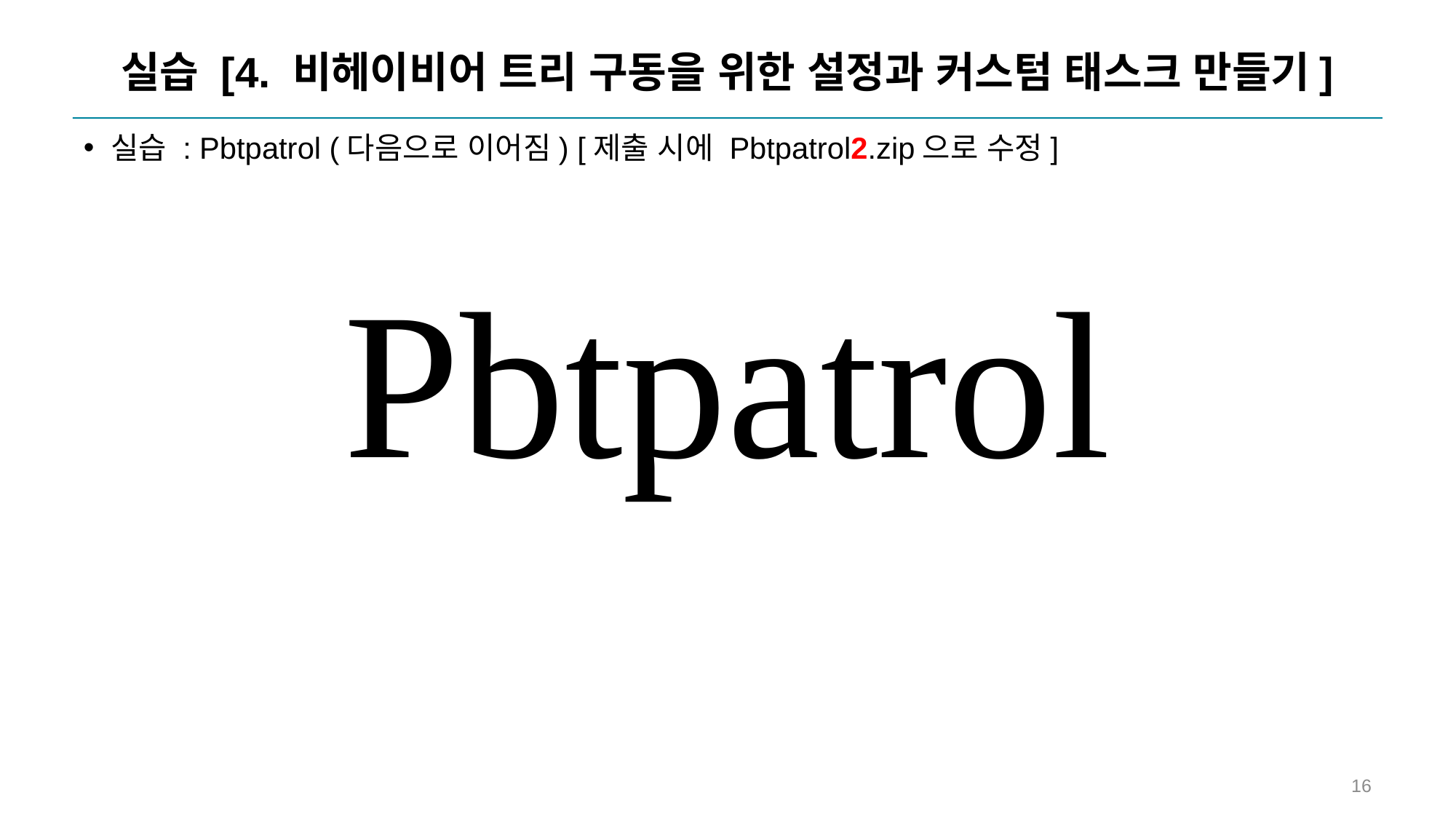

# 실습 [4. 비헤이비어 트리 구동을 위한 설정과 커스텀 태스크 만들기]
실습 : Pbtpatrol (다음으로 이어짐) [제출 시에 Pbtpatrol2.zip으로 수정]

Pbtpatrol
16